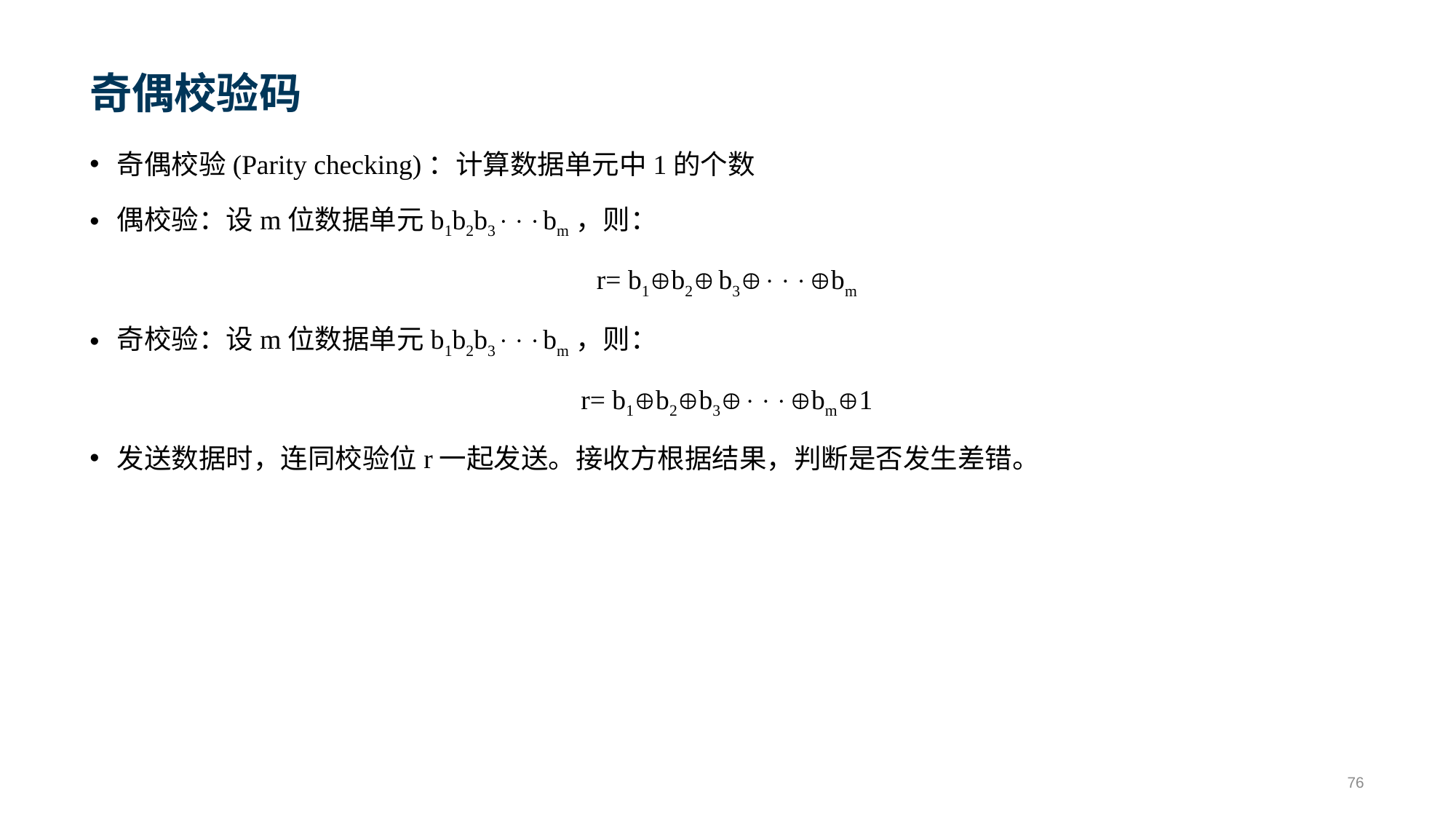

# 奇偶校验码
奇偶校验(Parity checking)：计算数据单元中1的个数
偶校验：设m位数据单元b1b2b3⋅⋅⋅bm，则：
r= b1⊕b2⊕ b3⊕⋅⋅⋅⊕bm
奇校验：设m位数据单元b1b2b3⋅⋅⋅bm，则：
r= b1⊕b2⊕b3⊕⋅⋅⋅⊕bm⊕1
发送数据时，连同校验位r一起发送。接收方根据结果，判断是否发生差错。
76